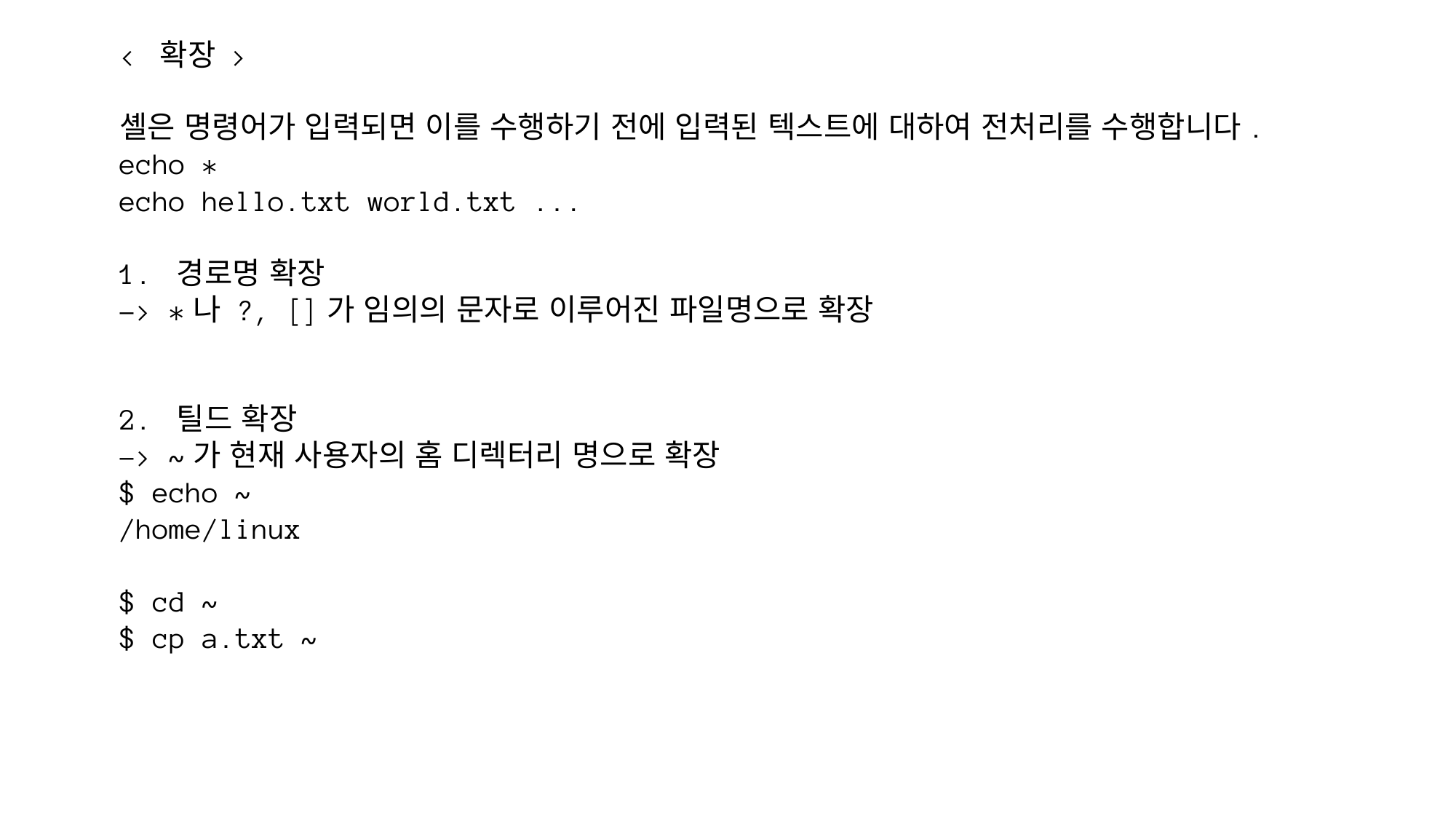

< 확장 >

셸은 명령어가 입력되면 이를 수행하기 전에 입력된 텍스트에 대하여 전처리를 수행합니다.
echo *
echo hello.txt world.txt ...

1. 경로명 확장
-> *나 ?, []가 임의의 문자로 이루어진 파일명으로 확장

2. 틸드 확장
-> ~가 현재 사용자의 홈 디렉터리 명으로 확장
$ echo ~
/home/linux

$ cd ~
$ cp a.txt ~